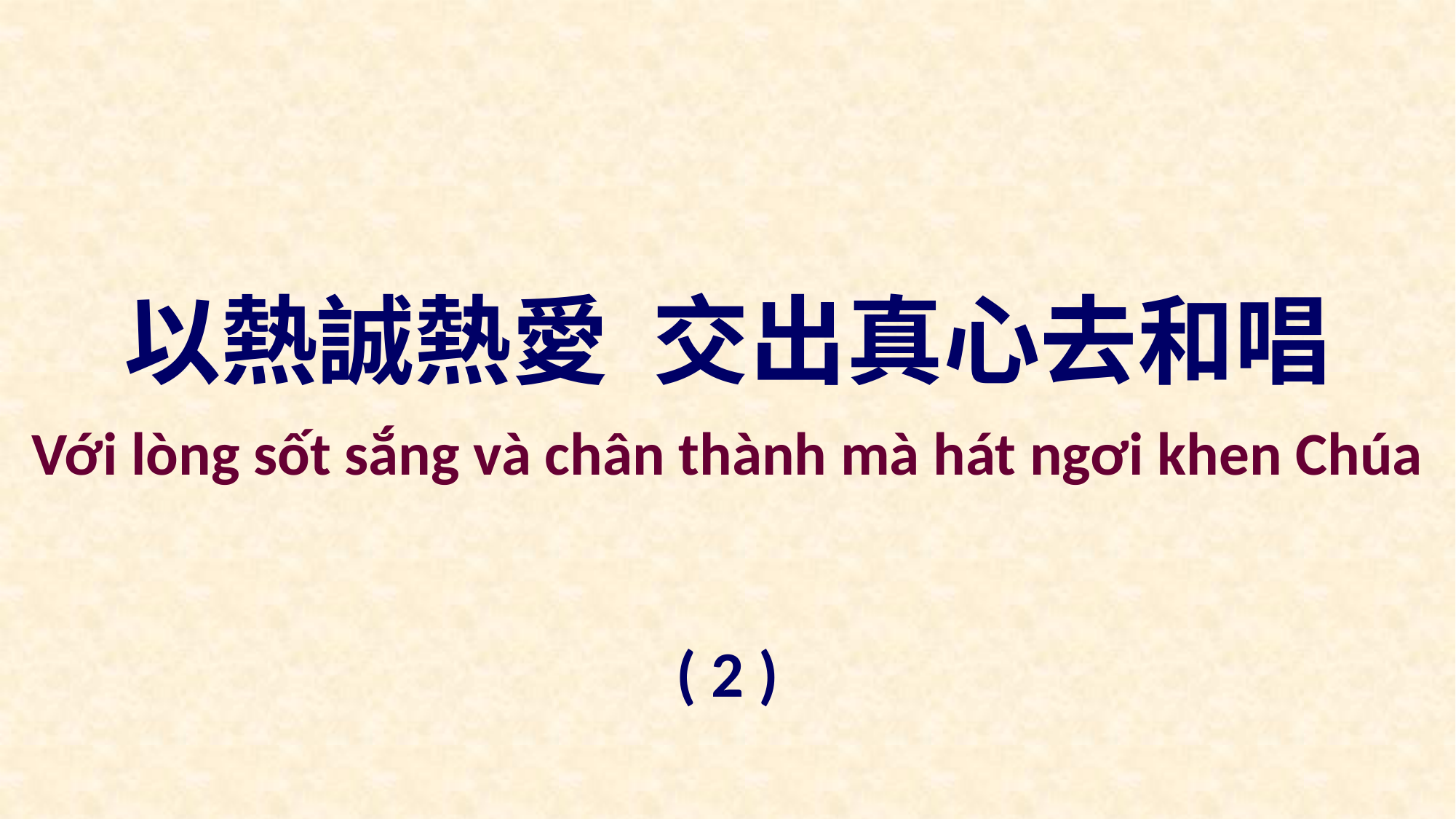

以熱誠熱愛  交出真心去和唱
Với lòng sốt sắng và chân thành mà hát ngơi khen Chúa
( 2 )